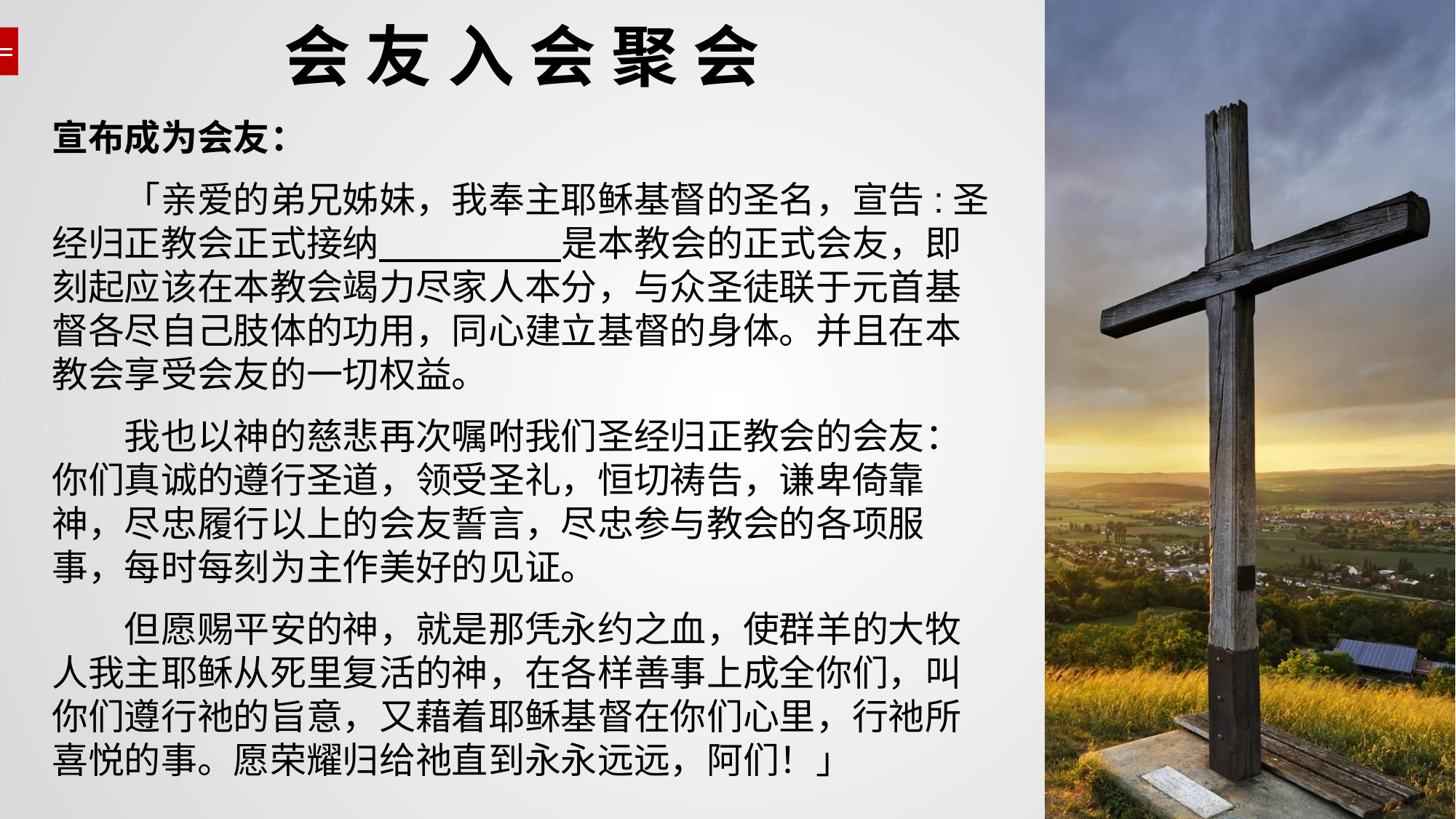

会友入会聚会
宣布成为会友：
　　「亲爱的弟兄姊妹，我奉主耶稣基督的圣名，宣告:圣经归正教会正式接纳　　　　　是本教会的正式会友，即刻起应该在本教会竭力尽家人本分，与众圣徒联于元首基督各尽自己肢体的功用，同心建立基督的身体。并且在本教会享受会友的一切权益。
　　我也以神的慈悲再次嘱咐我们圣经归正教会的会友：你们真诚的遵行圣道，领受圣礼，恒切祷告，谦卑倚靠神，尽忠履行以上的会友誓言，尽忠参与教会的各项服事，每时每刻为主作美好的见证。
　　但愿赐平安的神，就是那凭永约之血，使群羊的大牧人我主耶稣从死里复活的神，在各样善事上成全你们，叫你们遵行祂的旨意，又藉着耶稣基督在你们心里，行祂所喜悦的事。愿荣耀归给祂直到永永远远，阿们！」